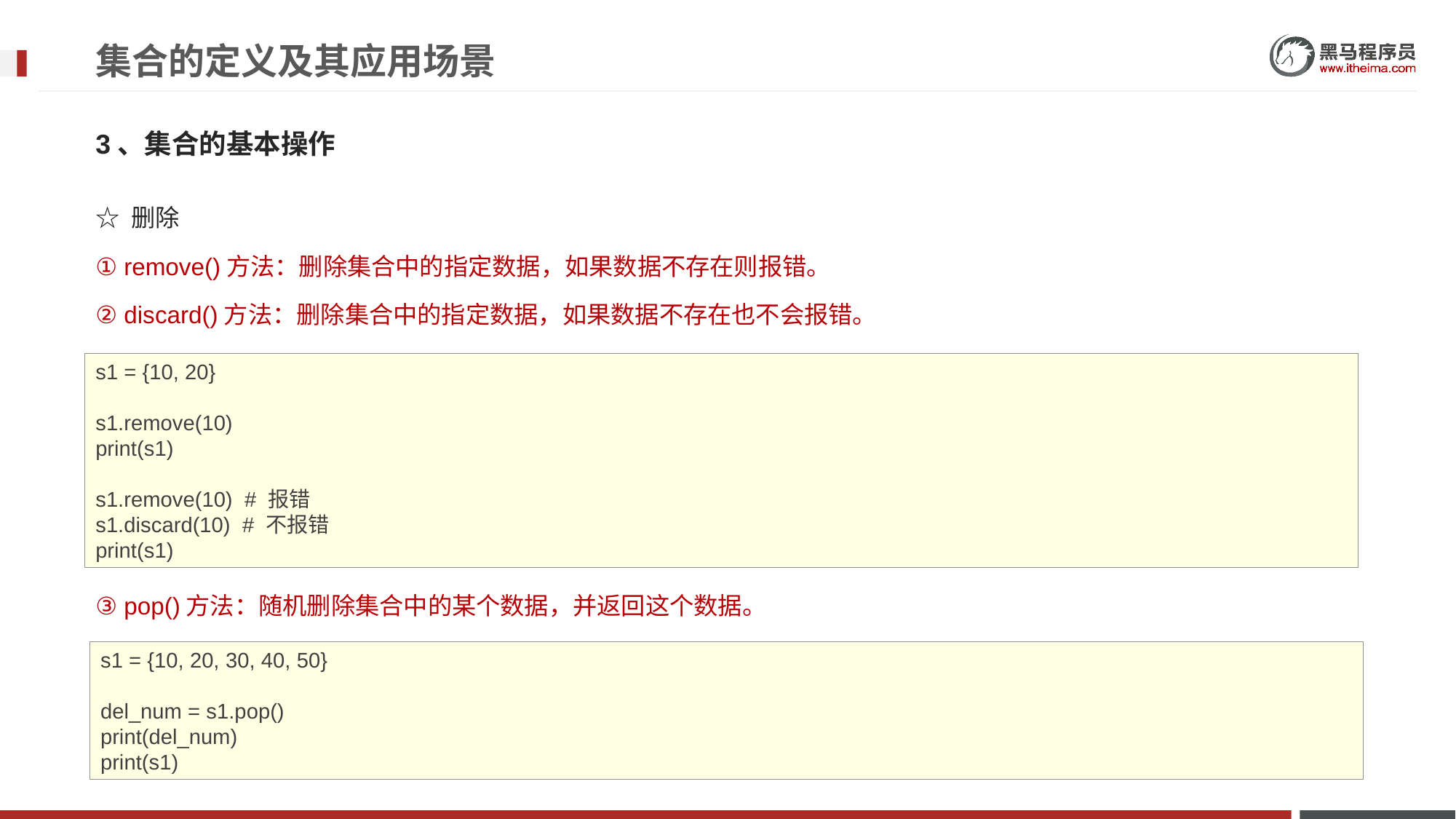

# 集合的定义及其应用场景
3、集合的基本操作
☆ 删除
① remove()方法：删除集合中的指定数据，如果数据不存在则报错。
② discard()方法：删除集合中的指定数据，如果数据不存在也不会报错。

③ pop()方法：随机删除集合中的某个数据，并返回这个数据。
s1 = {10, 20}

s1.remove(10)
print(s1)

s1.remove(10)  # 报错
s1.discard(10)  # 不报错
print(s1)
s1 = {10, 20, 30, 40, 50}

del_num = s1.pop()
print(del_num)
print(s1)